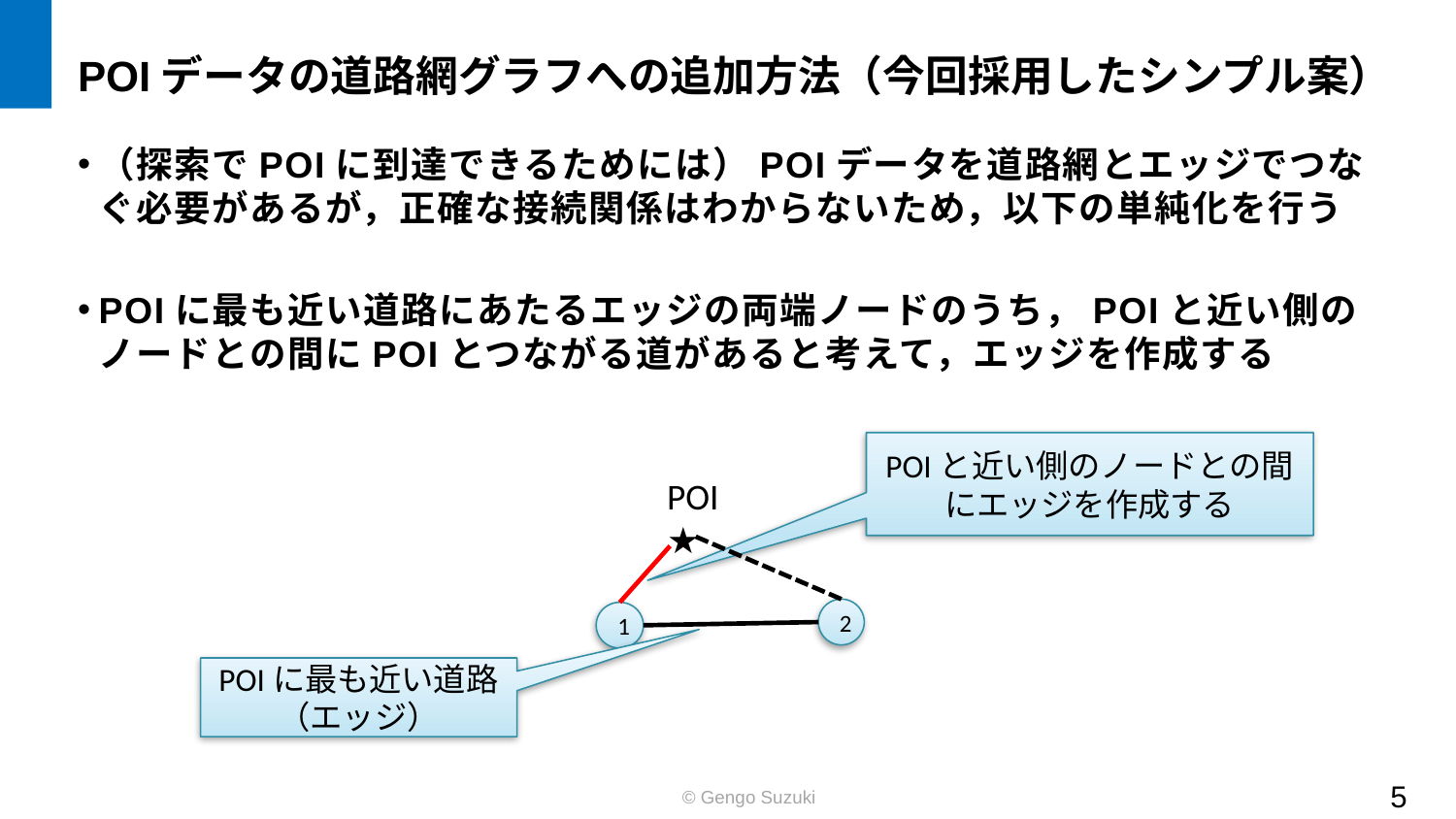

# POIデータの道路網グラフへの追加方法（今回採用したシンプル案）
（探索でPOIに到達できるためには）POIデータを道路網とエッジでつなぐ必要があるが，正確な接続関係はわからないため，以下の単純化を行う

POIに最も近い道路にあたるエッジの両端ノードのうち，POIと近い側のノードとの間にPOIとつながる道があると考えて，エッジを作成する
POIと近い側のノードとの間にエッジを作成する
POI
★
2
1
POIに最も近い道路（エッジ）